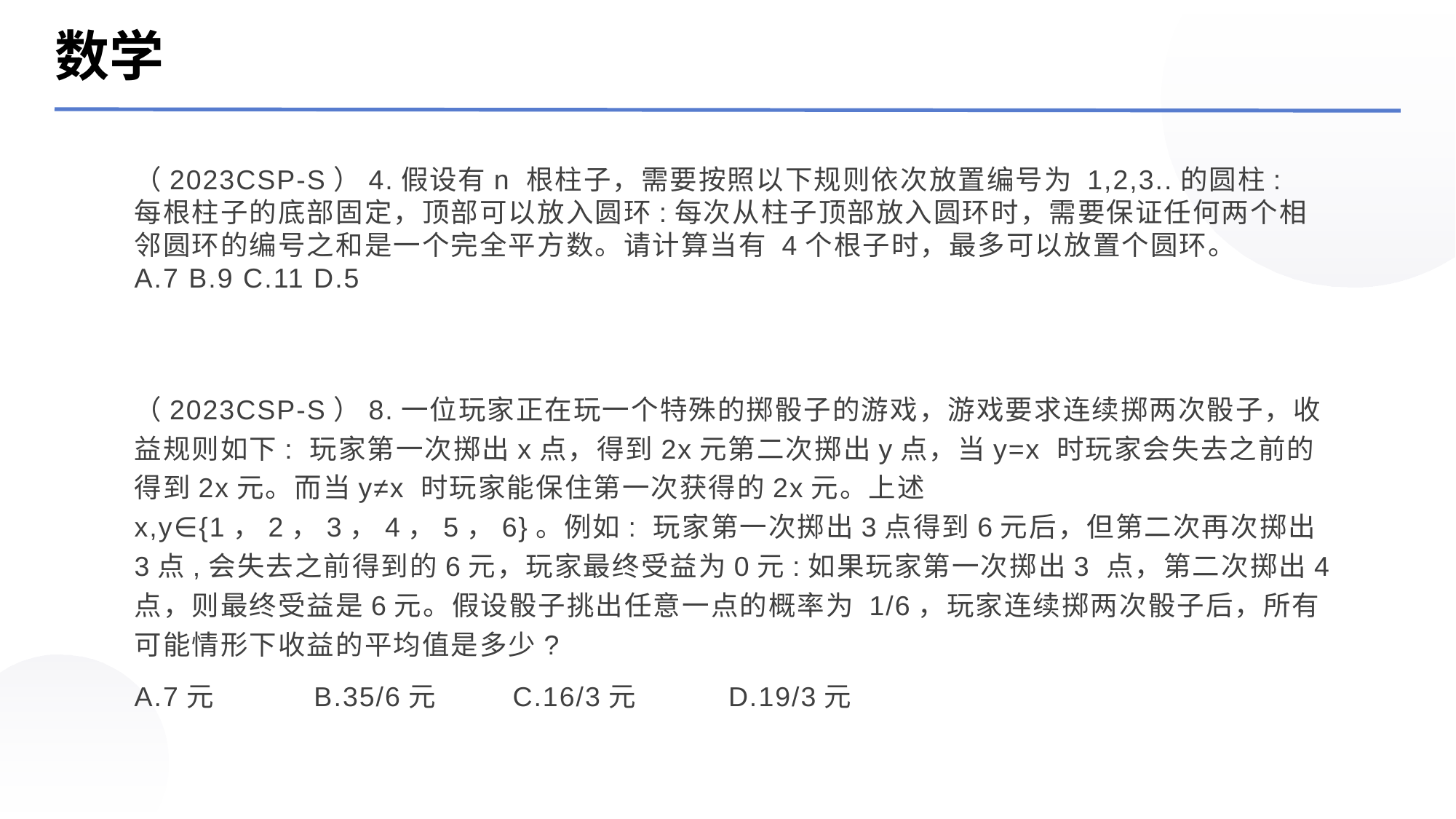

数学
（2023CSP-S）4.假设有n 根柱子，需要按照以下规则依次放置编号为 1,2,3..的圆柱:每根柱子的底部固定，顶部可以放入圆环:每次从柱子顶部放入圆环时，需要保证任何两个相邻圆环的编号之和是一个完全平方数。请计算当有 4个根子时，最多可以放置个圆环。
A.7 B.9 C.11 D.5
（2023CSP-S）8.一位玩家正在玩一个特殊的掷骰子的游戏，游戏要求连续掷两次骰子，收益规则如下: 玩家第一次掷出x点，得到2x元第二次掷出y点，当y=x 时玩家会失去之前的得到2x元。而当y≠x 时玩家能保住第一次获得的2x元。上述x,y∈{1，2，3，4，5，6}。例如: 玩家第一次掷出3点得到6元后，但第二次再次掷出3点,会失去之前得到的6元，玩家最终受益为0元:如果玩家第一次掷出3 点，第二次掷出4点，则最终受益是6元。假设骰子挑出任意一点的概率为 1/6，玩家连续掷两次骰子后，所有可能情形下收益的平均值是多少?
A.7元            B.35/6元         C.16/3元           D.19/3元